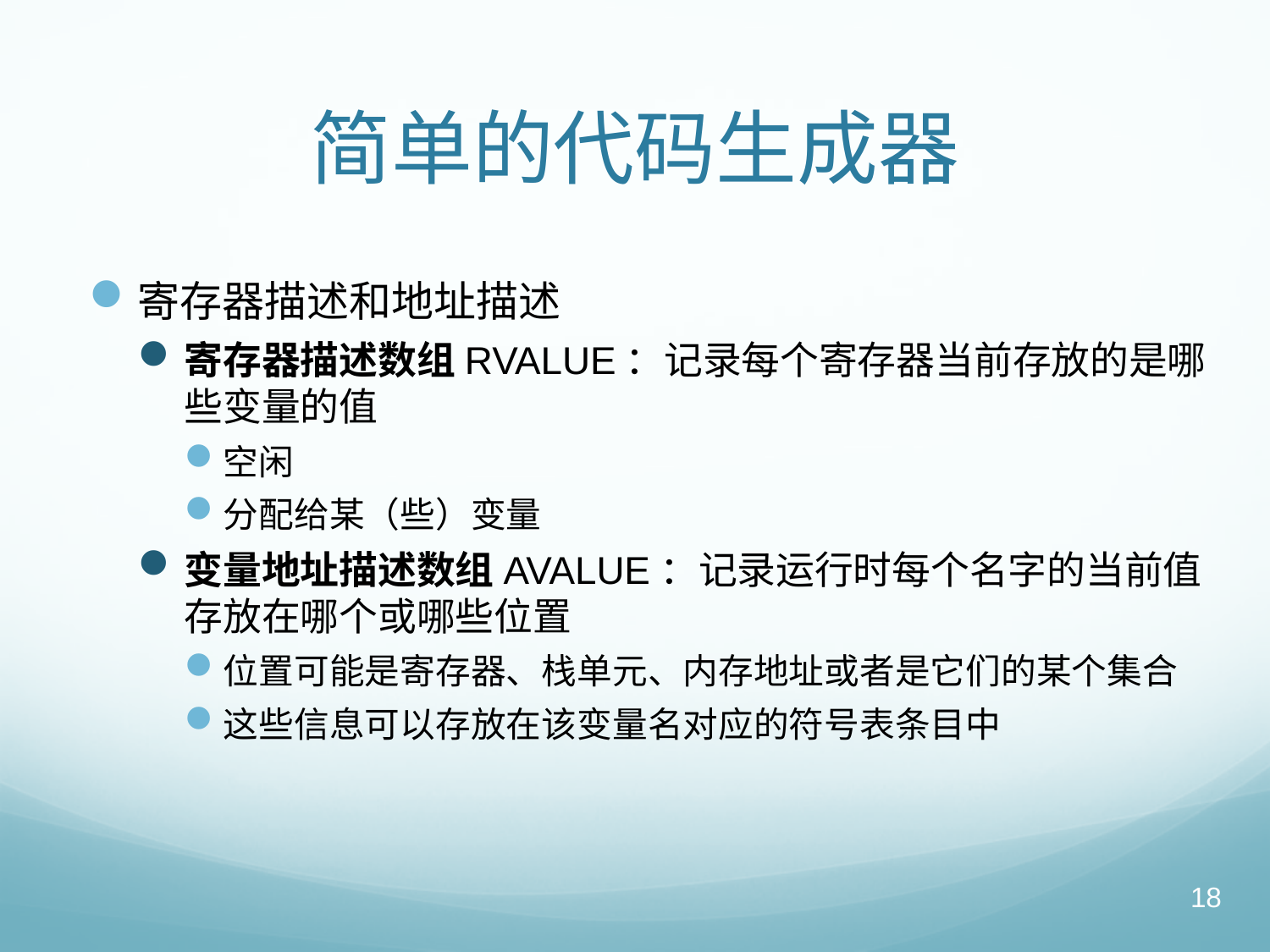

# 简单的代码生成器
寄存器描述和地址描述
寄存器描述数组RVALUE：记录每个寄存器当前存放的是哪些变量的值
空闲
分配给某（些）变量
变量地址描述数组AVALUE：记录运行时每个名字的当前值存放在哪个或哪些位置
位置可能是寄存器、栈单元、内存地址或者是它们的某个集合
这些信息可以存放在该变量名对应的符号表条目中
18